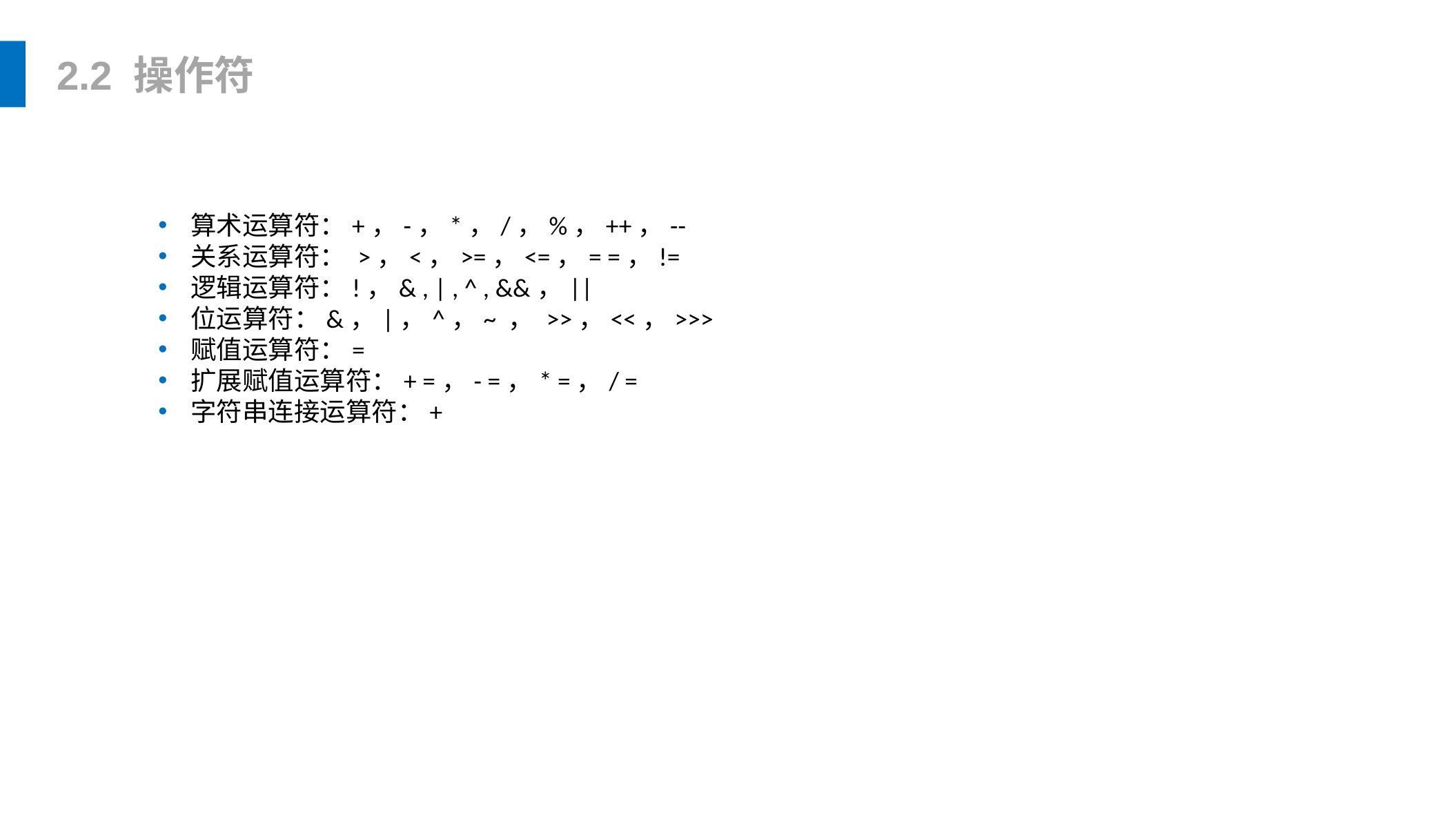

2.2 操作符

算术运算符：+，-，*，/，%，++，--
关系运算符： >，<，>=，<=，= =，!=
逻辑运算符：!，& , | , ^ , &&，||
位运算符：&，|，^，~ ， >>，<<，>>>
赋值运算符：=
扩展赋值运算符：+ =，- =，* =，/ =
字符串连接运算符：+